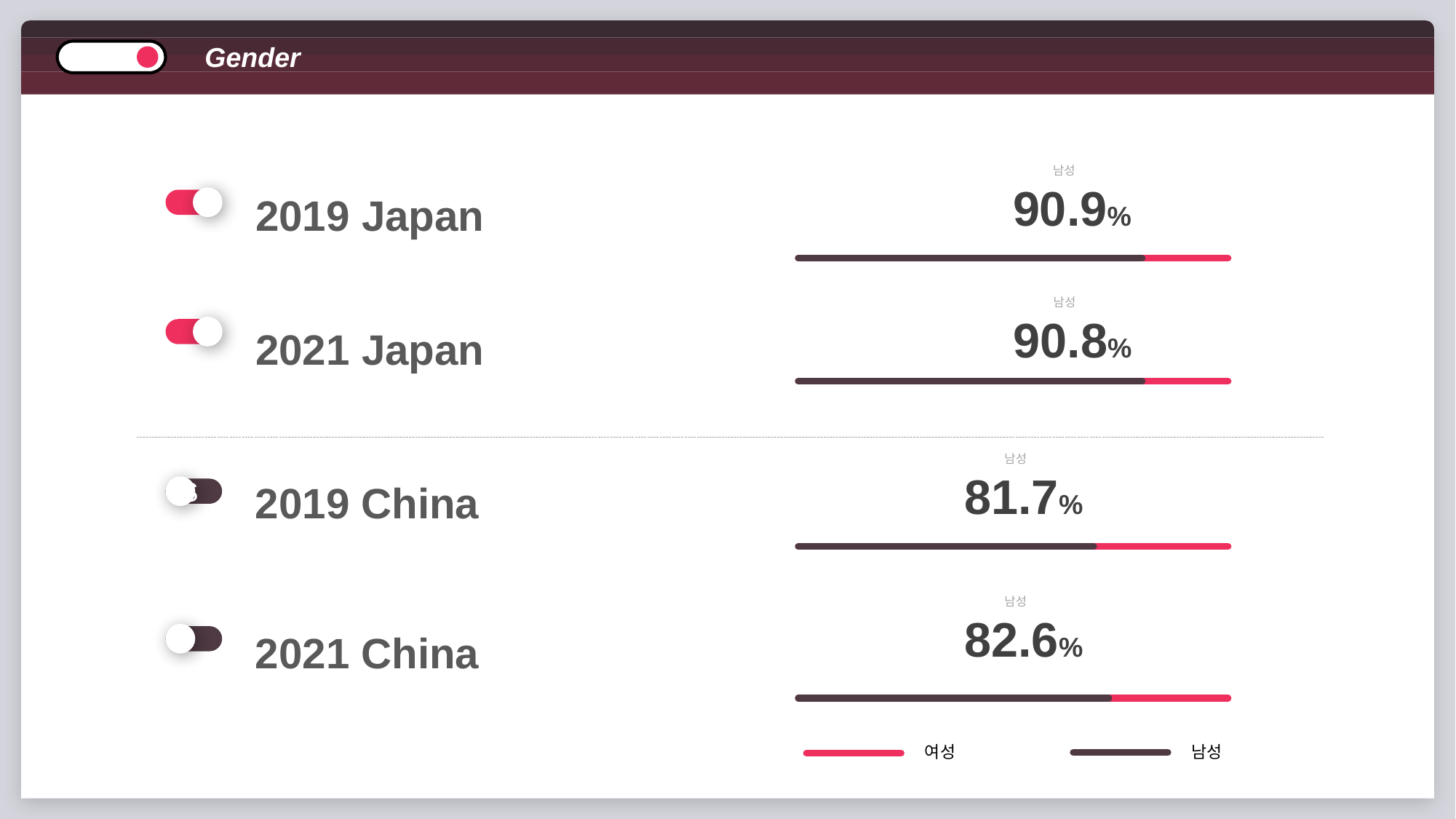

Gender
남성
90.9%
2019 Japan

남성
90.8%
2021 Japan

남성
81.7%
2019 China
S

남성
82.6%
2021 China

여성
남성